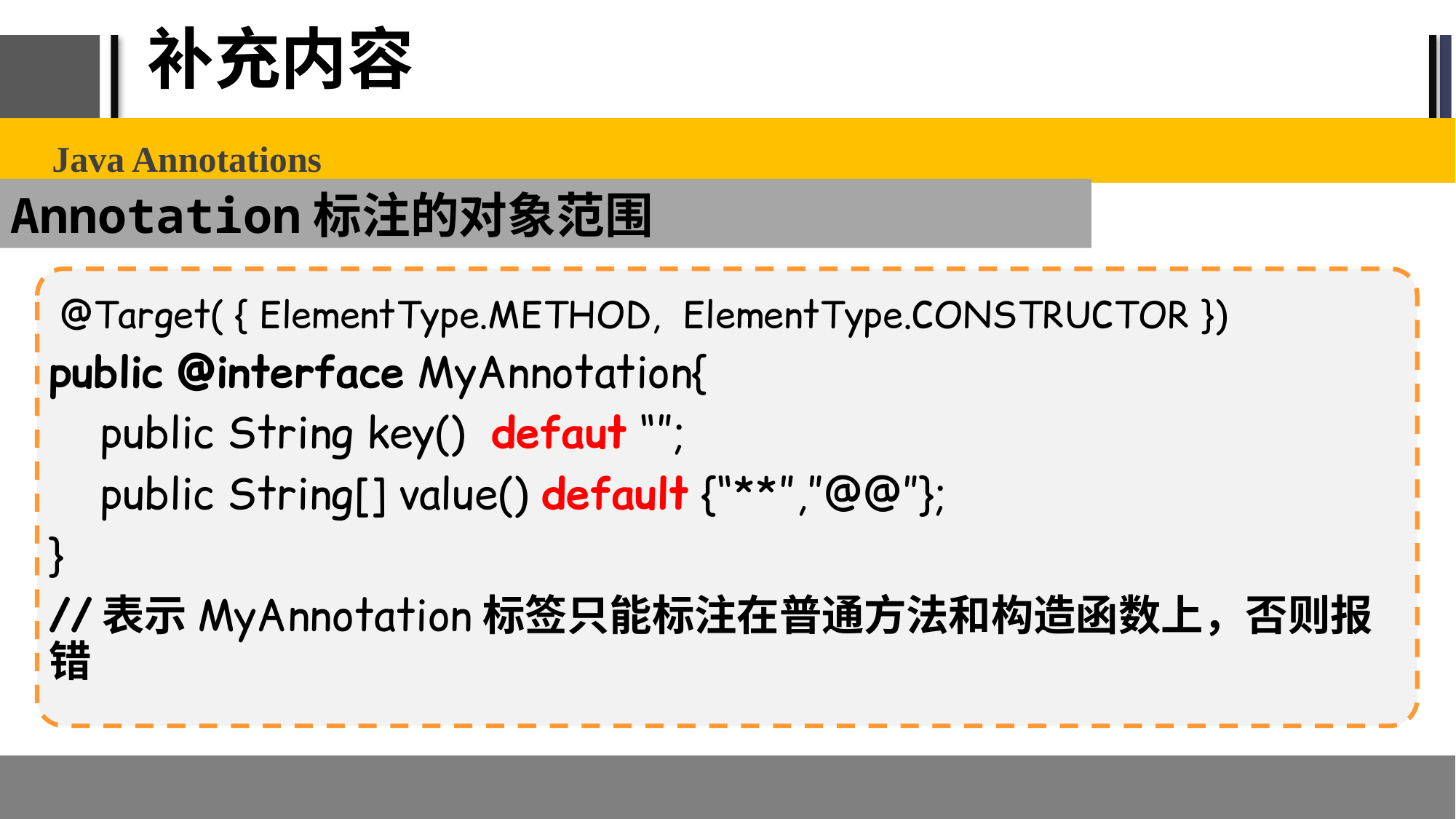

# 补充内容

Java Annotations
Annotation标注的对象范围

 @Target( { ElementType.METHOD,  ElementType.CONSTRUCTOR })
public @interface MyAnnotation{
    public String key()  defaut “”;
    public String[] value() default {“**”,”@@”};
}
//表示MyAnnotation标签只能标注在普通方法和构造函数上，否则报错